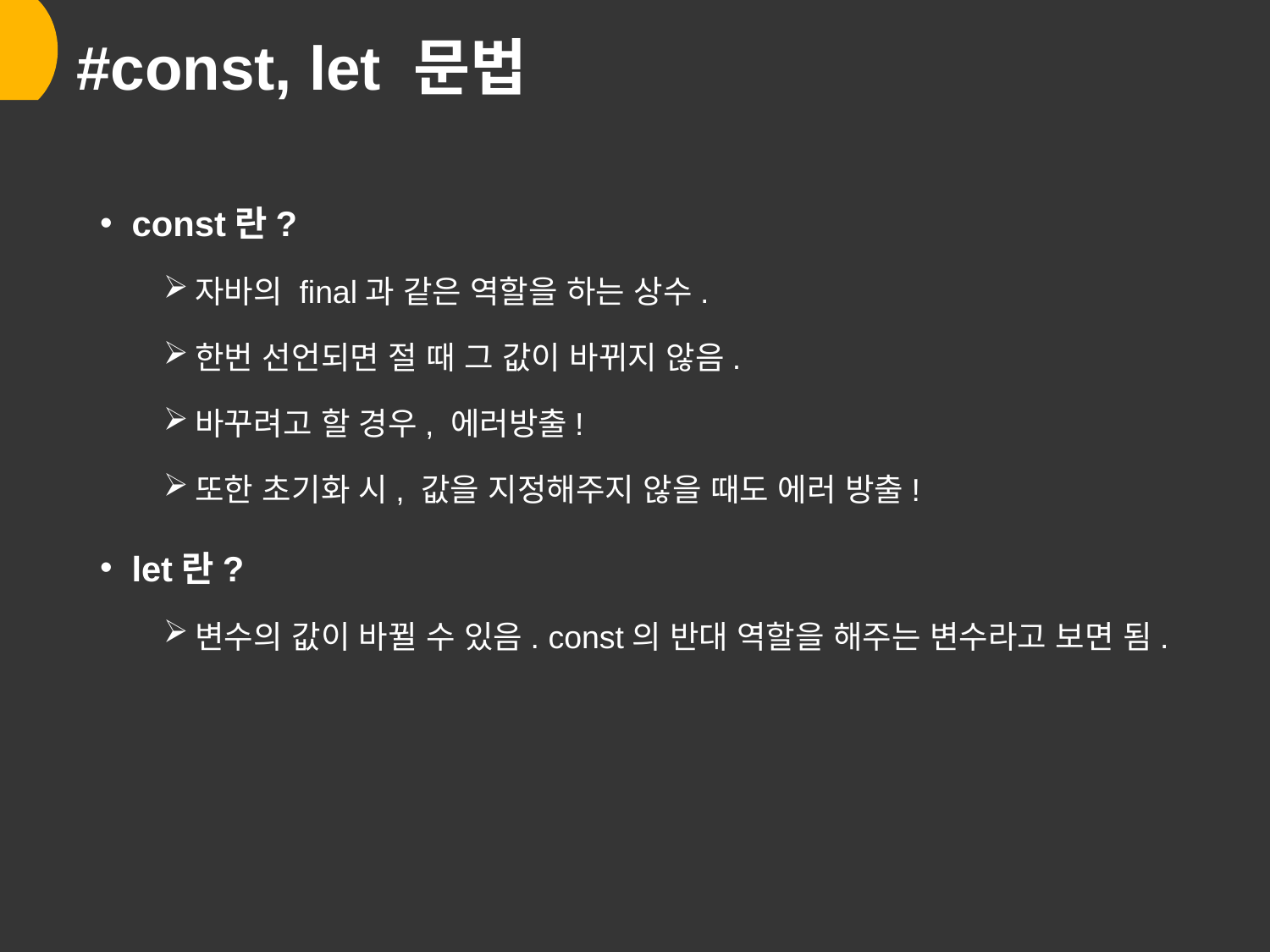

# #const, let 문법
const란?
자바의 final과 같은 역할을 하는 상수.
한번 선언되면 절 때 그 값이 바뀌지 않음.
바꾸려고 할 경우, 에러방출!
또한 초기화 시, 값을 지정해주지 않을 때도 에러 방출!
let란?
변수의 값이 바뀔 수 있음. const의 반대 역할을 해주는 변수라고 보면 됨.